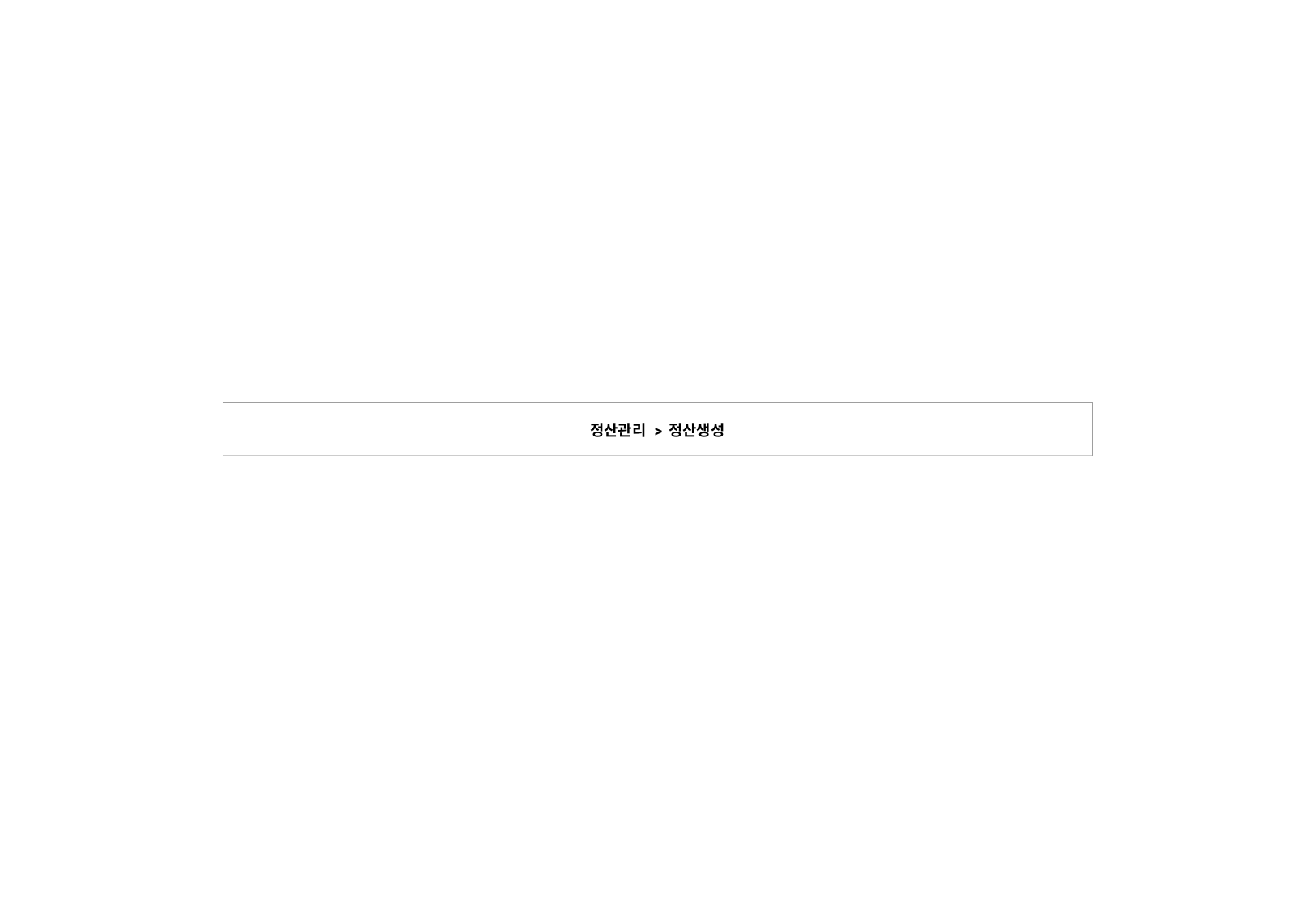

| 정산관리 > 정산생성 |
| --- |